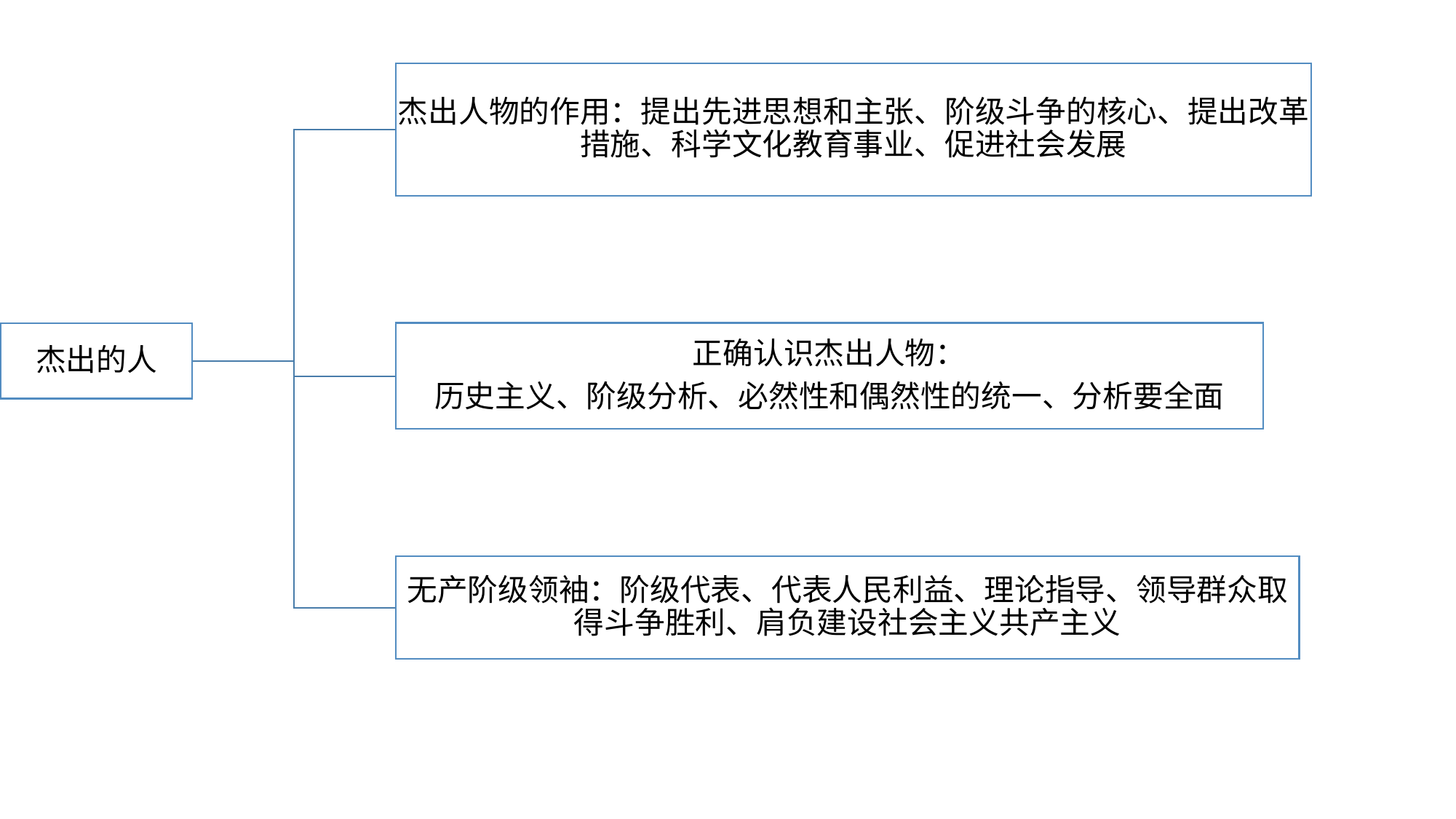

杰出的人
杰出人物的作用：提出先进思想和主张、阶级斗争的核心、提出改革措施、科学文化教育事业、促进社会发展
正确认识杰出人物：
历史主义、阶级分析、必然性和偶然性的统一、分析要全面
无产阶级领袖：阶级代表、代表人民利益、理论指导、领导群众取得斗争胜利、肩负建设社会主义共产主义